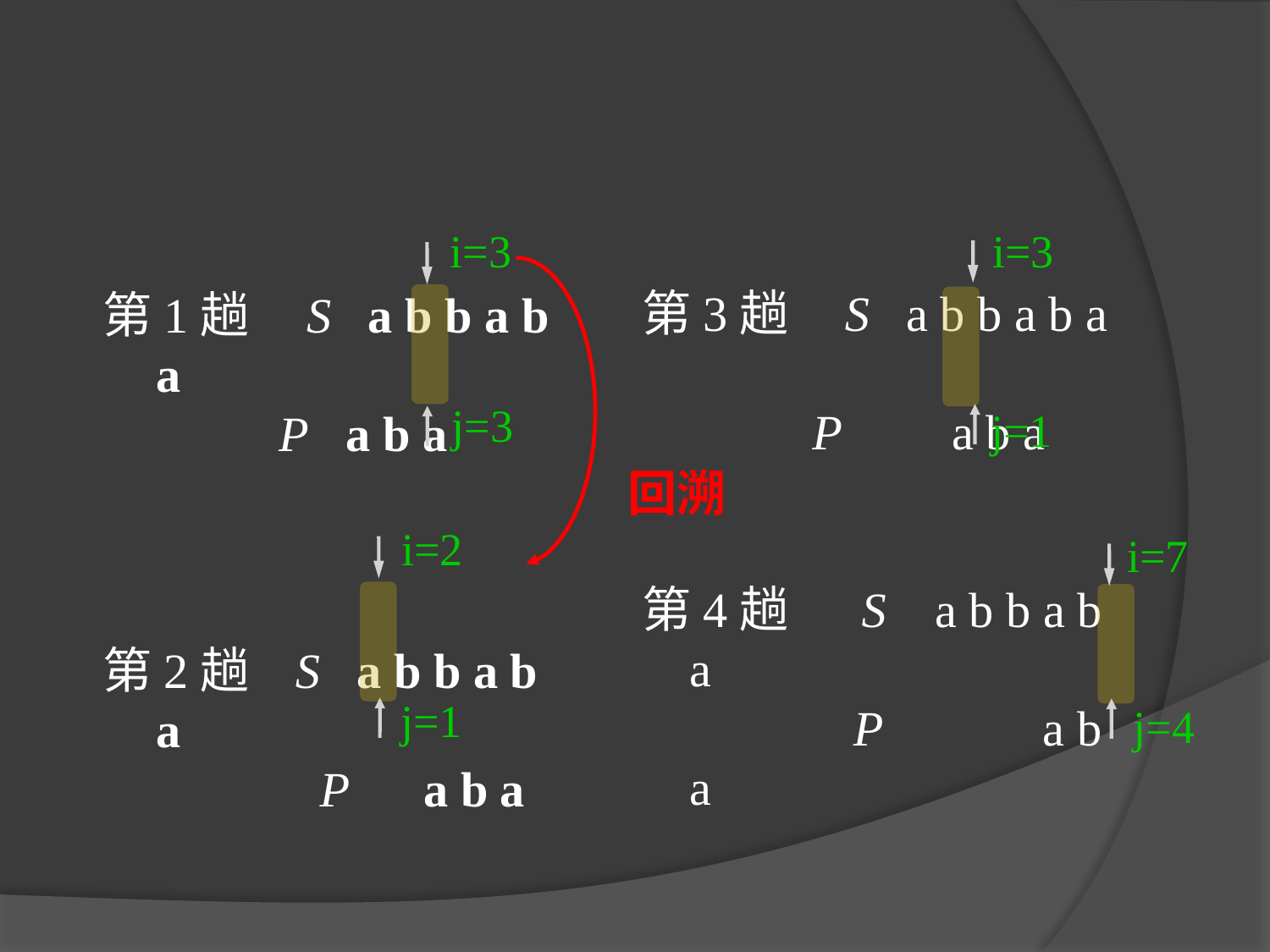

i=3

j=3

i=2

j=1

i=3

回溯
第3趟    S   a b b a b a
	          P         a b a

第4趟	   S    a b b a b a
		   P             a b a
第1趟    S   a b b a b a
	          P   a b a

第2趟   S   a b b a b a
		   P      a b a

j=1

i=7

j=4